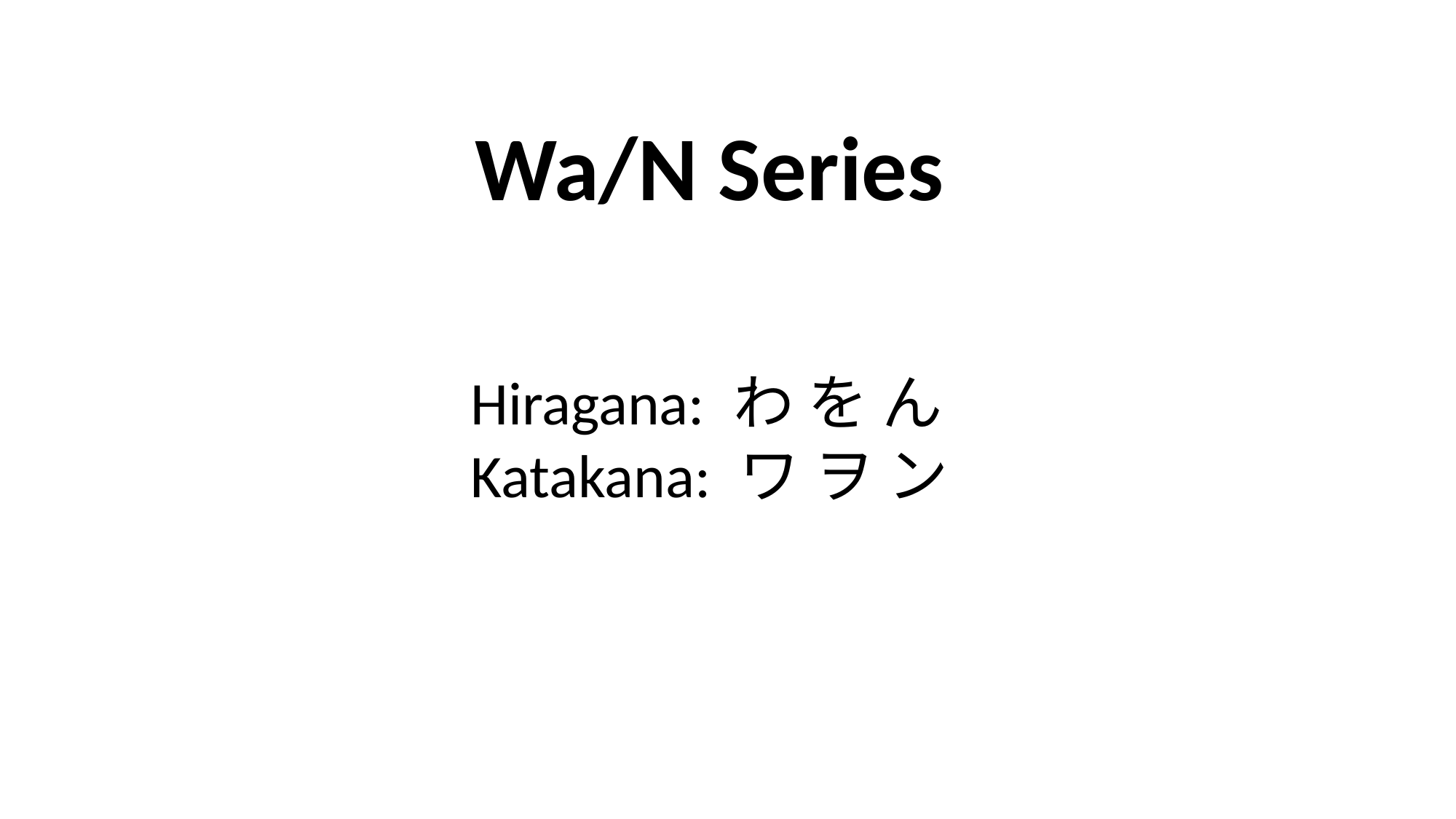

Wa/N Series
Hiragana: わ を ん
Katakana: ワ ヲ ン